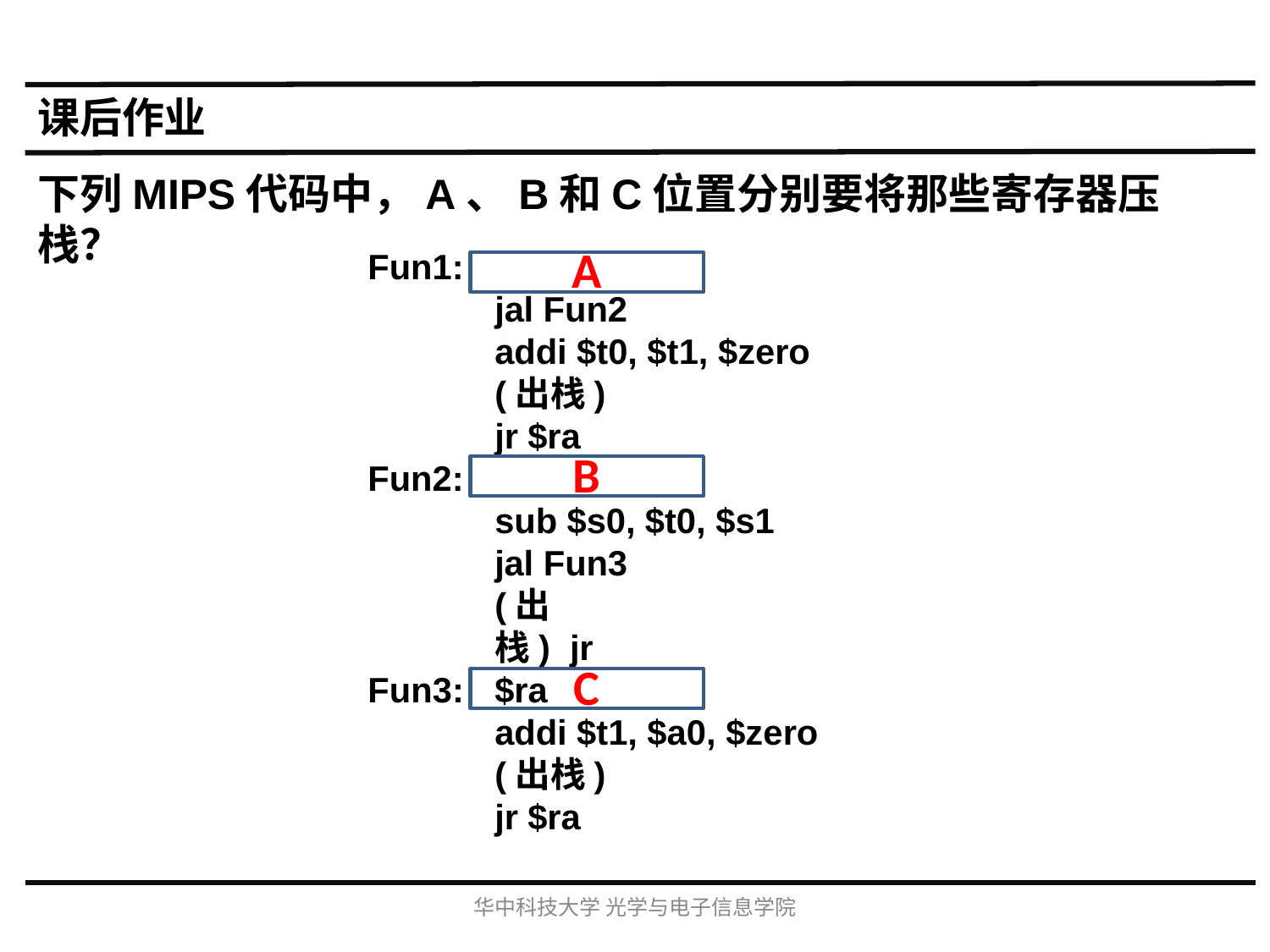

课后作业
下列MIPS代码中，A、B和C位置分别要将那些寄存器压栈？
A
Fun1:

jal Fun2
addi $t0, $t1, $zero  (出栈)
jr $ra
B
Fun2:

sub $s0, $t0, $s1  jal Fun3
(出栈)  jr $ra
C
Fun3:

addi $t1, $a0, $zero  (出栈)
jr $ra
华中科技大学光学与电子信息学院